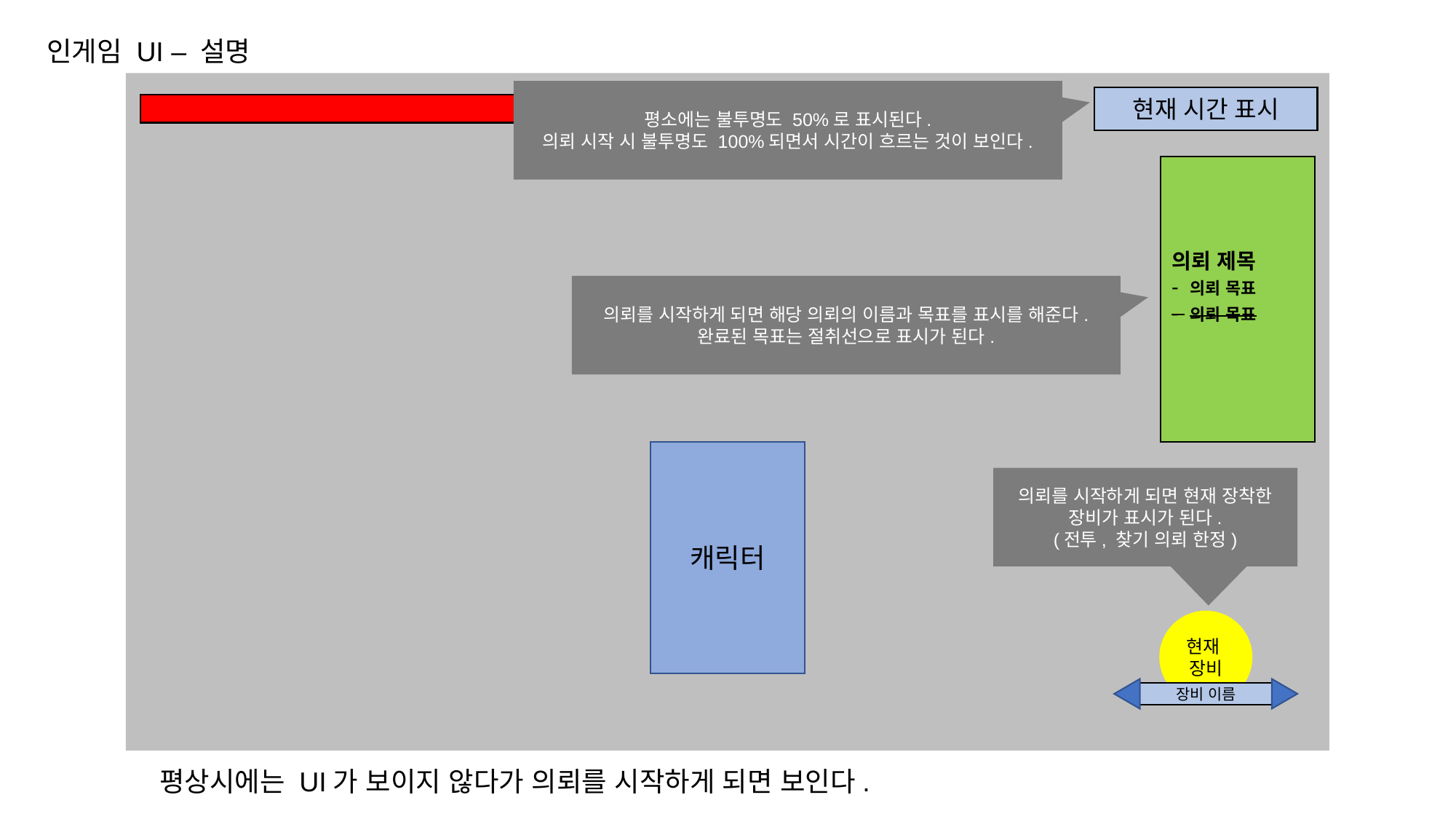

인게임 UI – 설명

평소에는 불투명도 50%로 표시된다.
의뢰 시작 시 불투명도 100%되면서 시간이 흐르는 것이 보인다.
현재 시간 표시

의뢰 제목
- 의뢰 목표
- 의뢰 목표

의뢰를 시작하게 되면 해당 의뢰의 이름과 목표를 표시를 해준다.
완료된 목표는 절취선으로 표시가 된다.
캐릭터
의뢰를 시작하게 되면 현재 장착한
장비가 표시가 된다.
(전투, 찾기 의뢰 한정)
현재
장비

장비 이름
평상시에는 UI가 보이지 않다가 의뢰를 시작하게 되면 보인다.